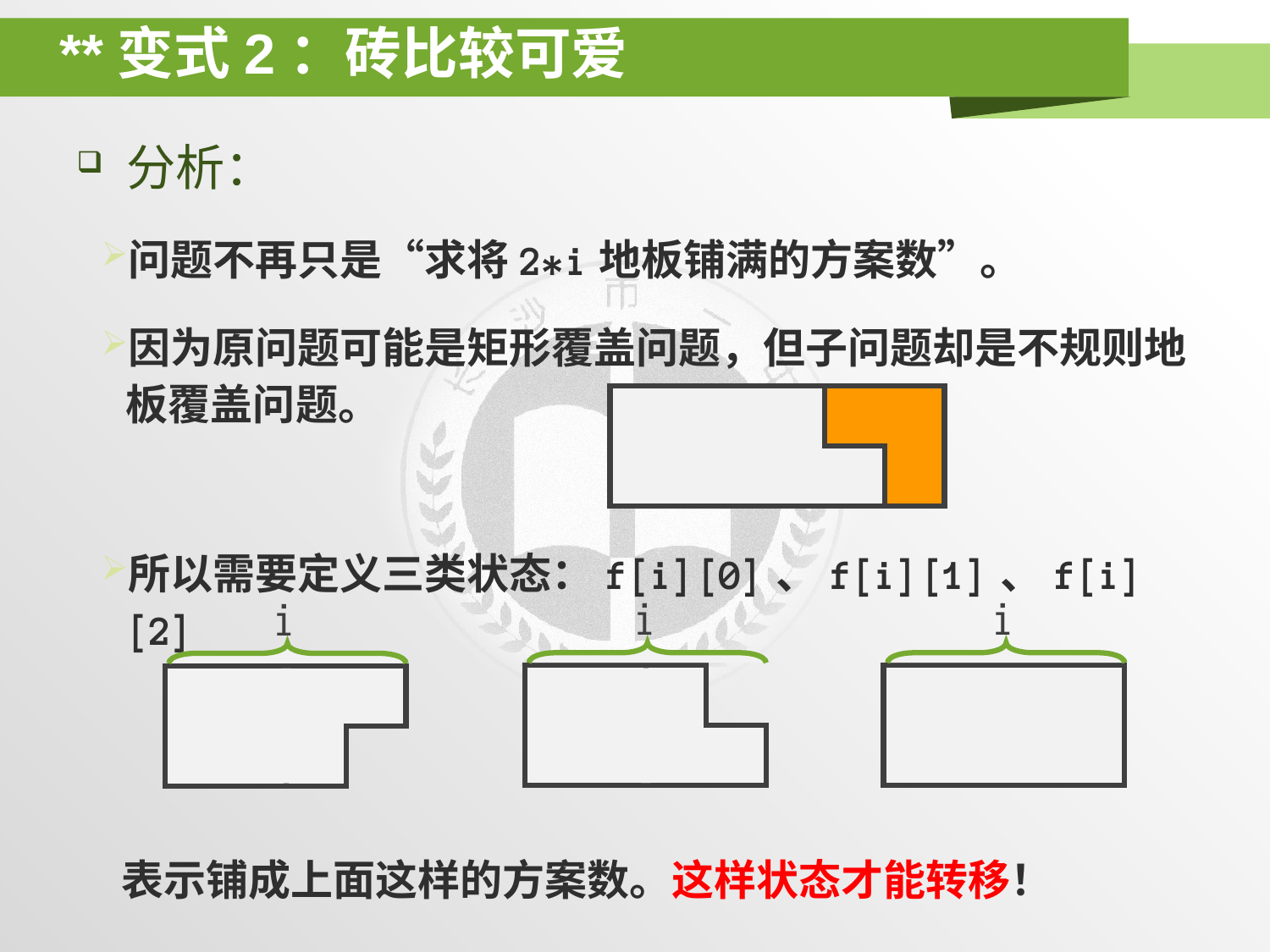

# **变式2：砖比较可爱
分析：
问题不再只是“求将2*i地板铺满的方案数”。
因为原问题可能是矩形覆盖问题，但子问题却是不规则地板覆盖问题。

所以需要定义三类状态：f[i][0]、f[i][1]、f[i][2]

 表示铺成上面这样的方案数。这样状态才能转移！

i
i
i